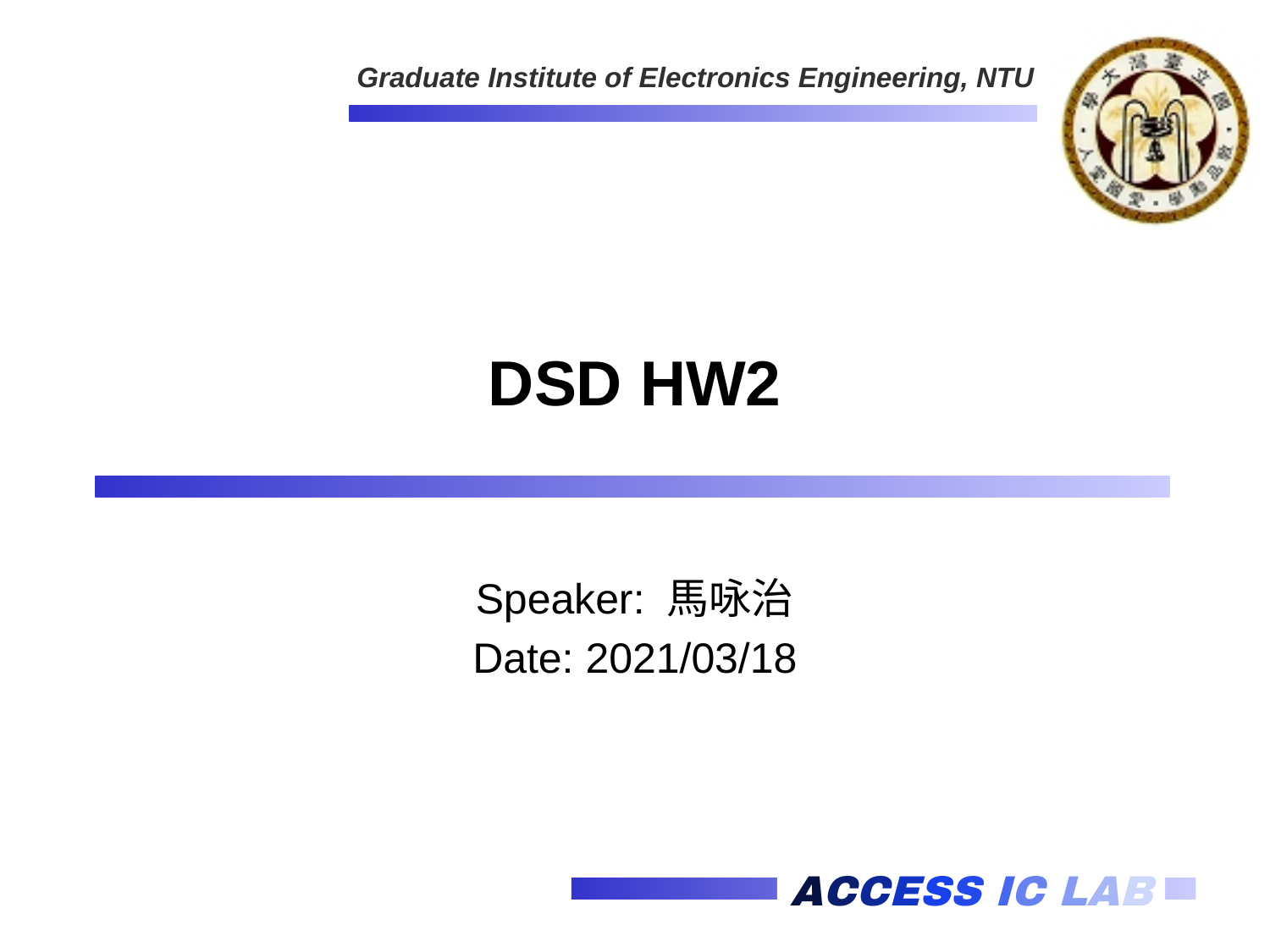

# DSD HW2
Speaker: 馬咏治
Date: 2021/03/18